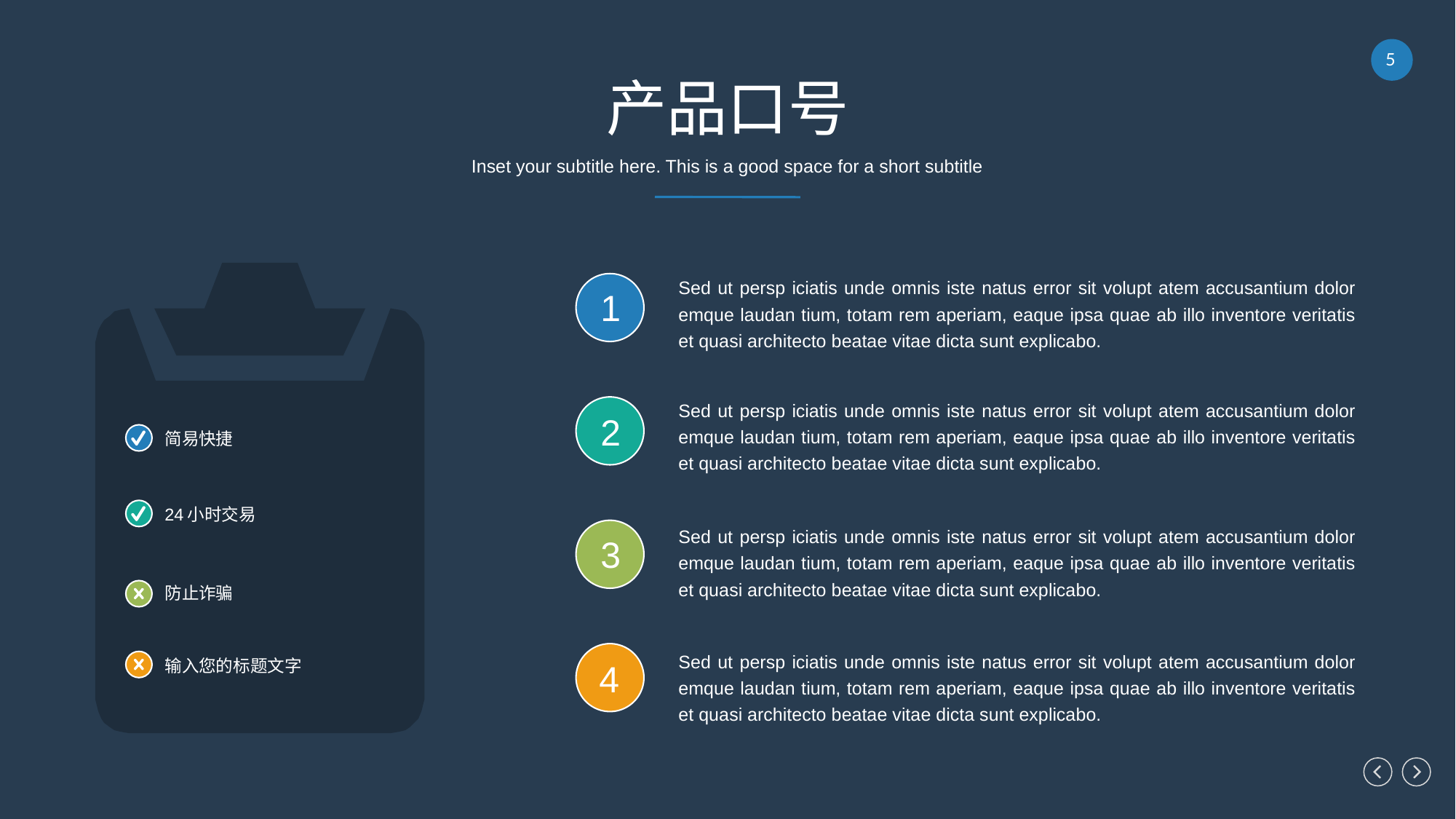

产品口号
Inset your subtitle here. This is a good space for a short subtitle

简易快捷

24小时交易

防止诈骗

输入您的标题文字
Sed ut persp iciatis unde omnis iste natus error sit volupt atem accusantium dolor emque laudan tium, totam rem aperiam, eaque ipsa quae ab illo inventore veritatis et quasi architecto beatae vitae dicta sunt explicabo.

1
Sed ut persp iciatis unde omnis iste natus error sit volupt atem accusantium dolor emque laudan tium, totam rem aperiam, eaque ipsa quae ab illo inventore veritatis et quasi architecto beatae vitae dicta sunt explicabo.

2

Sed ut persp iciatis unde omnis iste natus error sit volupt atem accusantium dolor emque laudan tium, totam rem aperiam, eaque ipsa quae ab illo inventore veritatis et quasi architecto beatae vitae dicta sunt explicabo.
3

Sed ut persp iciatis unde omnis iste natus error sit volupt atem accusantium dolor emque laudan tium, totam rem aperiam, eaque ipsa quae ab illo inventore veritatis et quasi architecto beatae vitae dicta sunt explicabo.
4